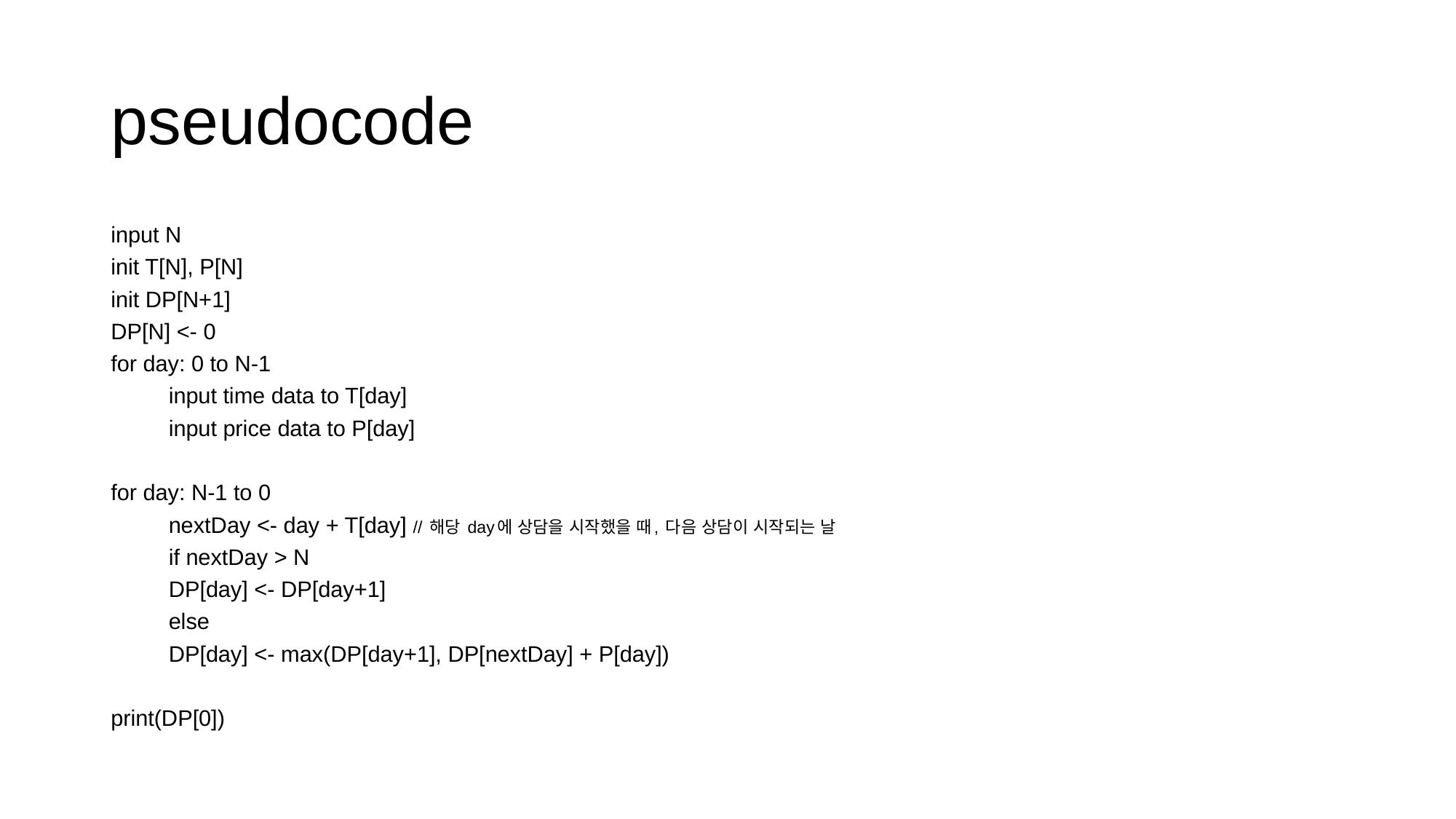

# pseudocode
input N
init T[N], P[N]
init DP[N+1]
DP[N] <- 0
for day: 0 to N-1
	input time data to T[day]
	input price data to P[day]

for day: N-1 to 0
	nextDay <- day + T[day] // 해당 day에 상담을 시작했을 때, 다음 상담이 시작되는 날
	if nextDay > N
		DP[day] <- DP[day+1]
	else
		DP[day] <- max(DP[day+1], DP[nextDay] + P[day])

print(DP[0])